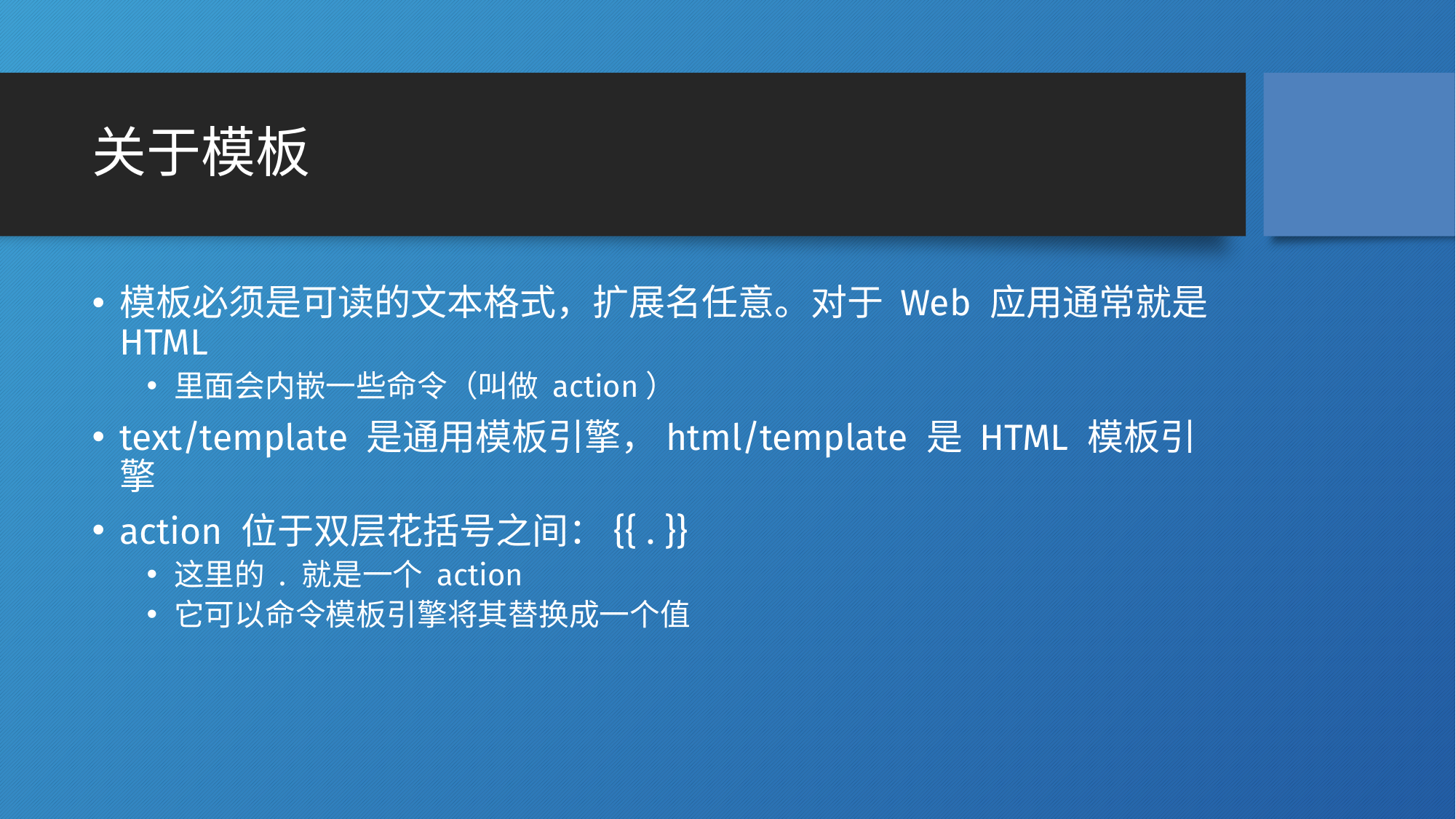

# 关于模板
模板必须是可读的文本格式，扩展名任意。对于 Web 应用通常就是 HTML
里面会内嵌一些命令（叫做 action）
text/template 是通用模板引擎，html/template 是 HTML 模板引擎
action 位于双层花括号之间：{{ . }}
这里的 . 就是一个 action
它可以命令模板引擎将其替换成一个值